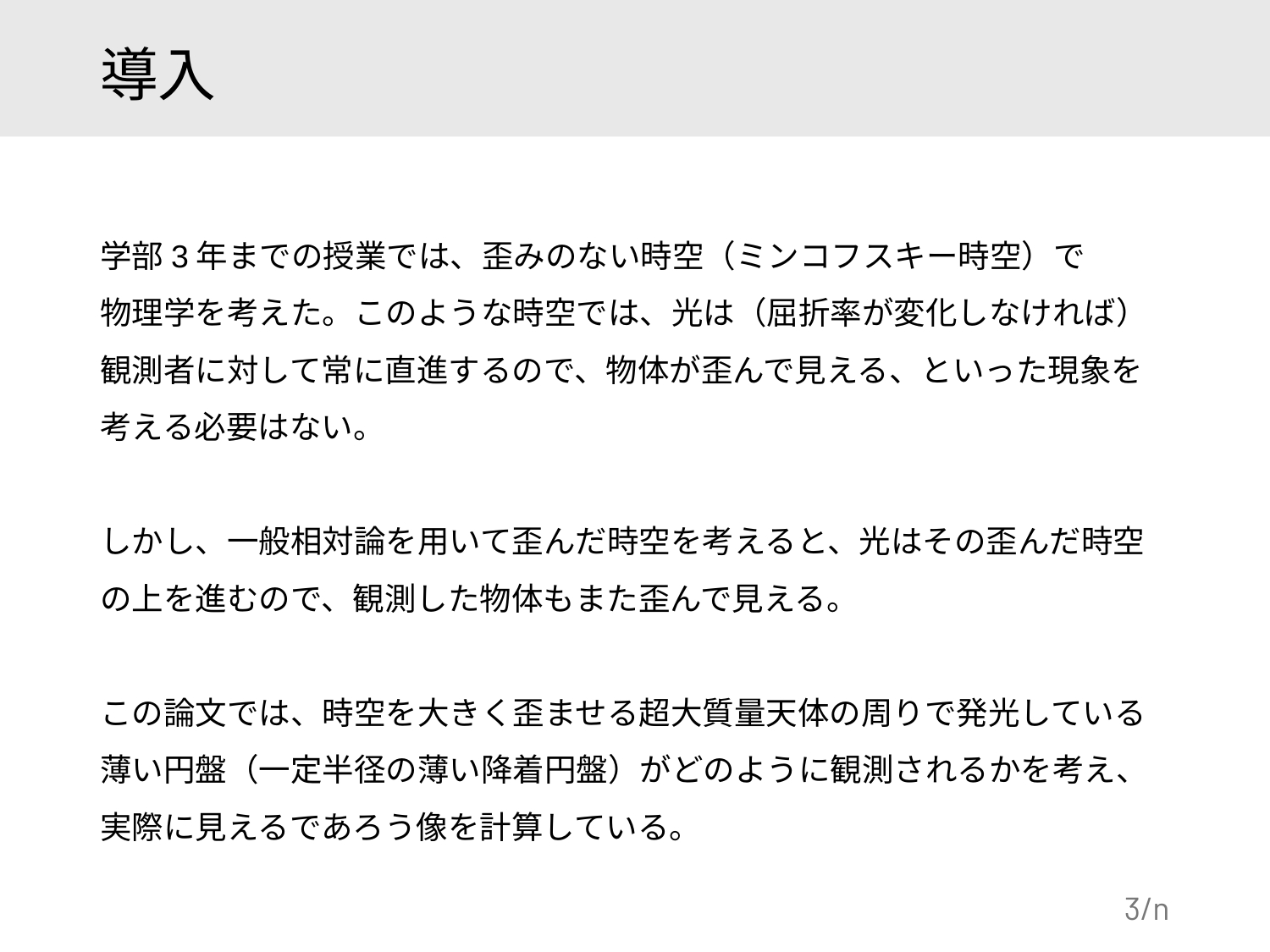

# 導入

学部3年までの授業では、歪みのない時空（ミンコフスキー時空）で
物理学を考えた。このような時空では、光は（屈折率が変化しなければ）観測者に対して常に直進するので、物体が歪んで見える、といった現象を考える必要はない。

しかし、一般相対論を用いて歪んだ時空を考えると、光はその歪んだ時空の上を進むので、観測した物体もまた歪んで見える。

この論文では、時空を大きく歪ませる超大質量天体の周りで発光している薄い円盤（一定半径の薄い降着円盤）がどのように観測されるかを考え、実際に見えるであろう像を計算している。

3/n